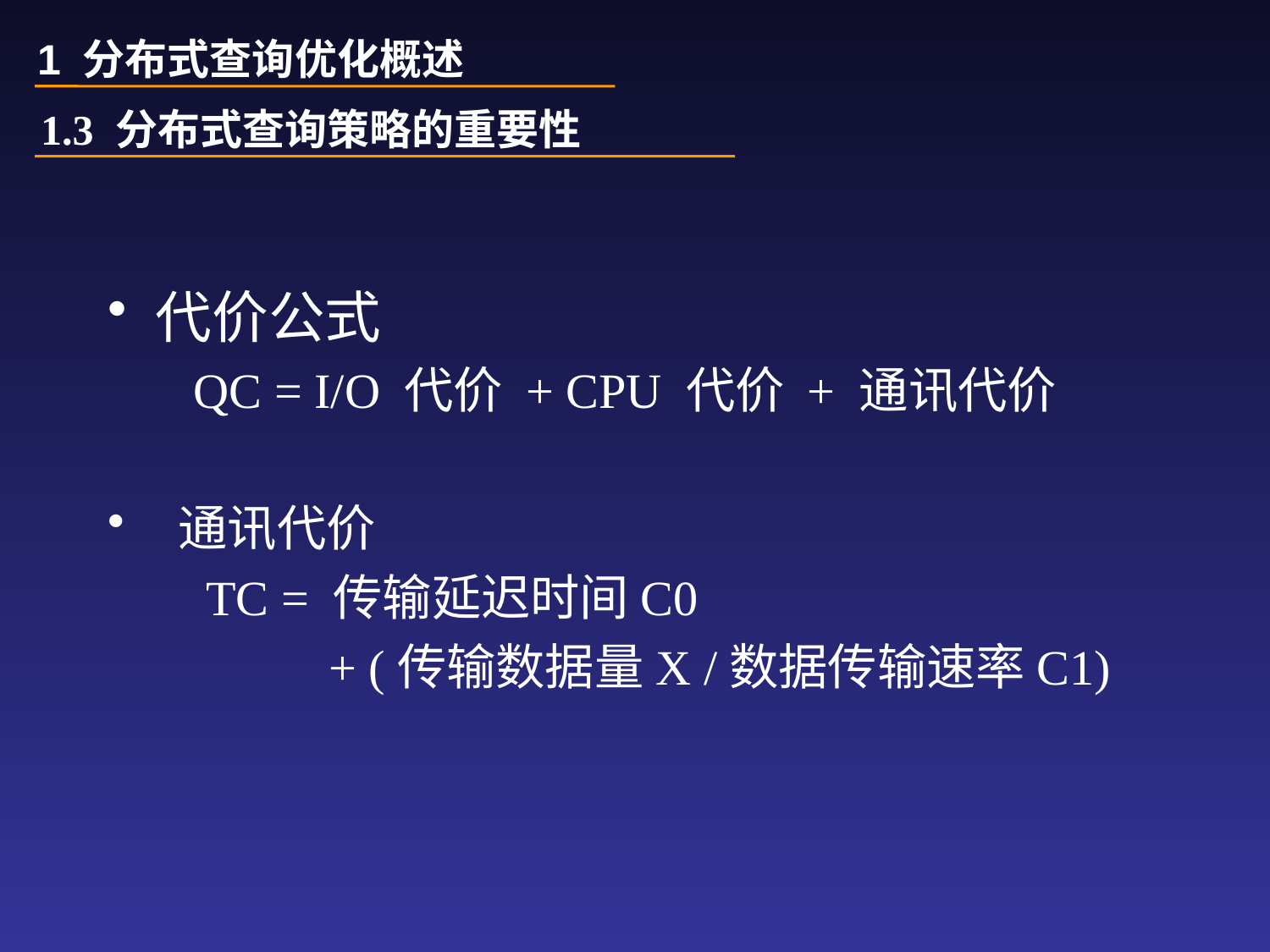

1 分布式查询优化概述

1.3 分布式查询策略的重要性

代价公式
       QC = I/O 代价 + CPU 代价 + 通讯代价

 通讯代价
        TC = 传输延迟时间C0
                  + (传输数据量X /数据传输速率C1)